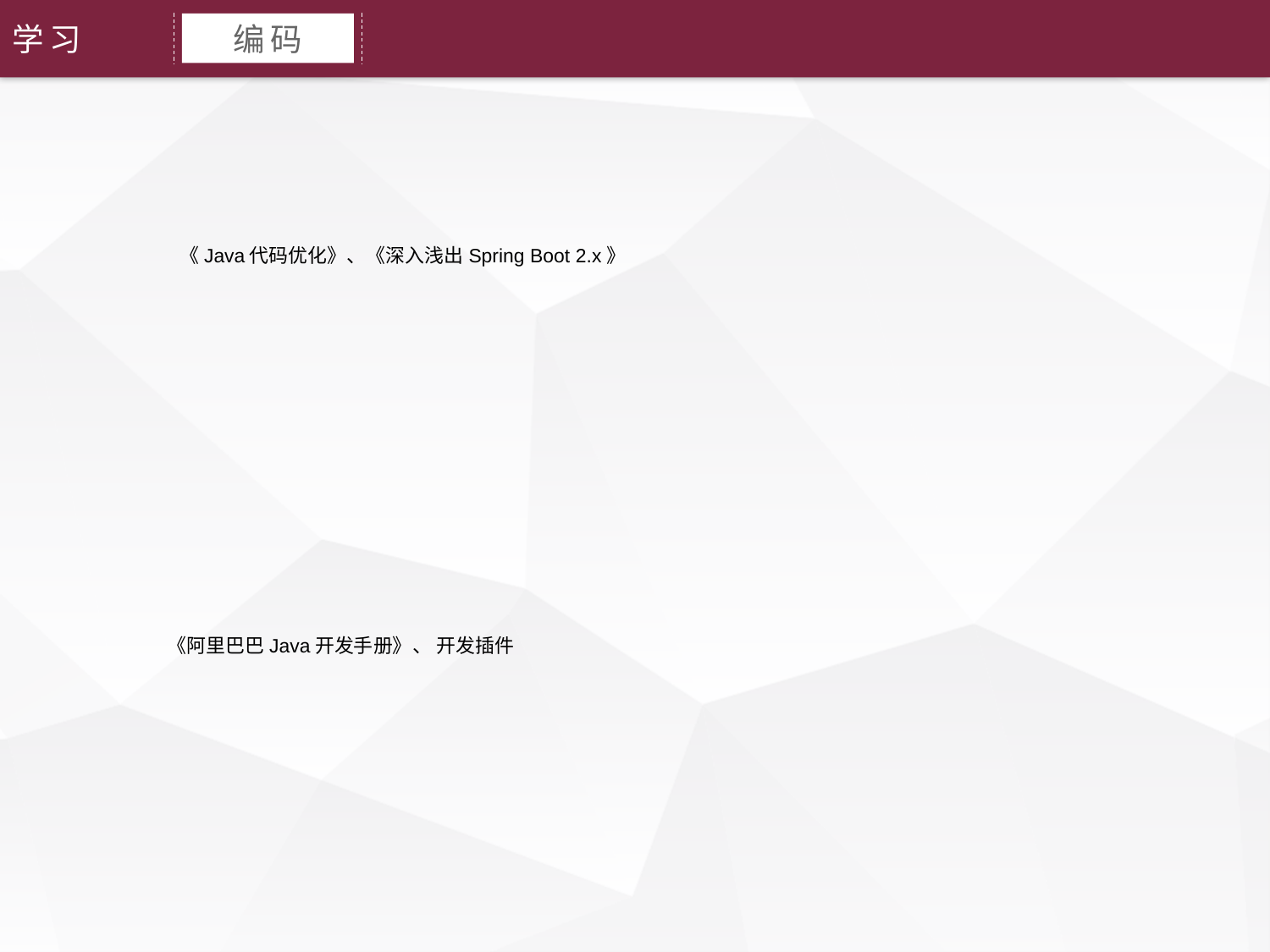

学习
编码

《Java代码优化》、《深入浅出Spring Boot 2.x》
《阿里巴巴Java开发手册》、 开发插件